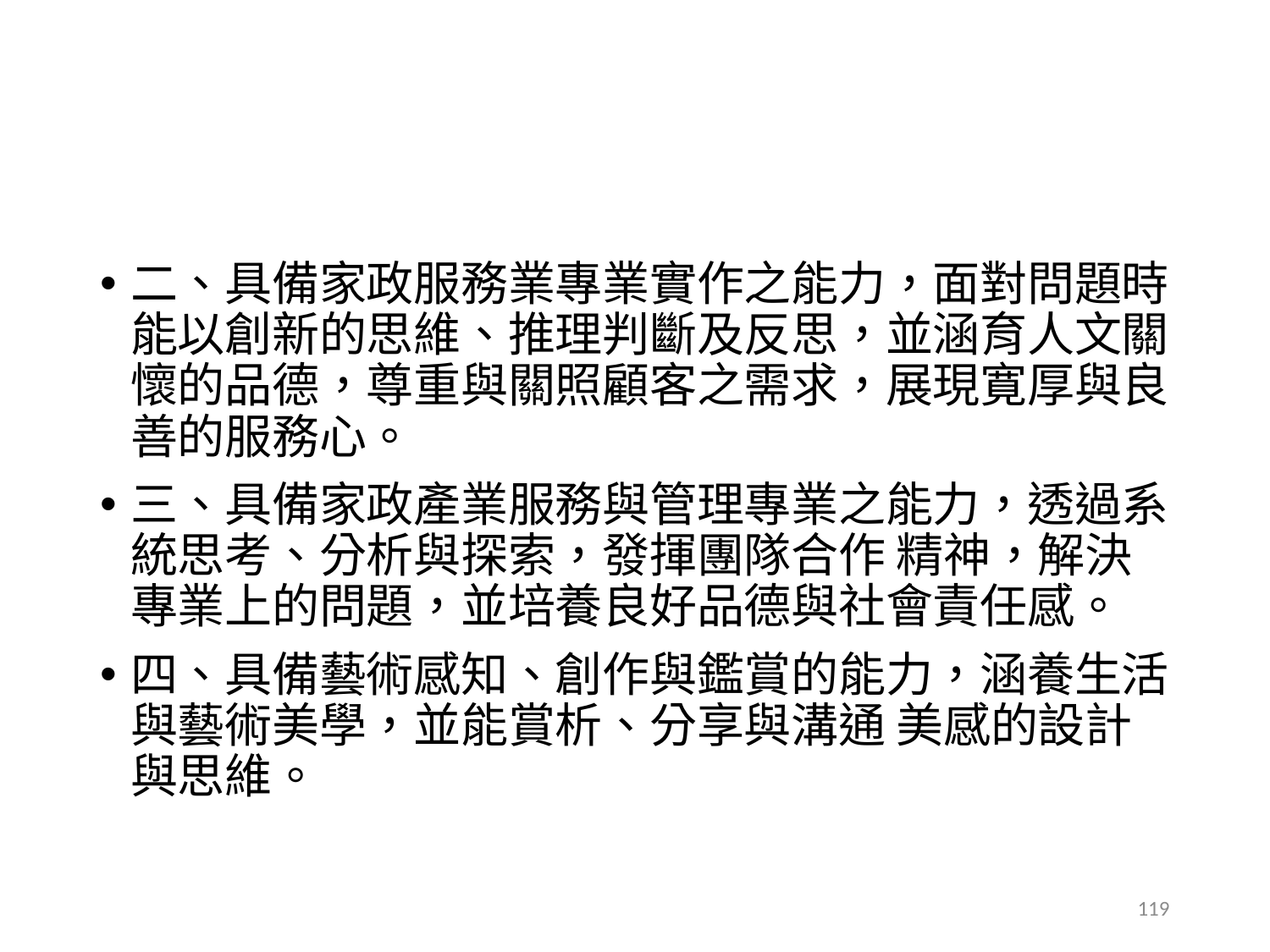

#
二、具備家政服務業專業實作之能力，面對問題時能以創新的思維、推理判斷及反思，並涵育人文關懷的品德，尊重與關照顧客之需求，展現寛厚與良善的服務心。
三、具備家政產業服務與管理專業之能力，透過系統思考、分析與探索，發揮團隊合作 精神，解決專業上的問題，並培養良好品德與社會責任感。
四、具備藝術感知、創作與鑑賞的能力，涵養生活與藝術美學，並能賞析、分享與溝通 美感的設計與思維。
119